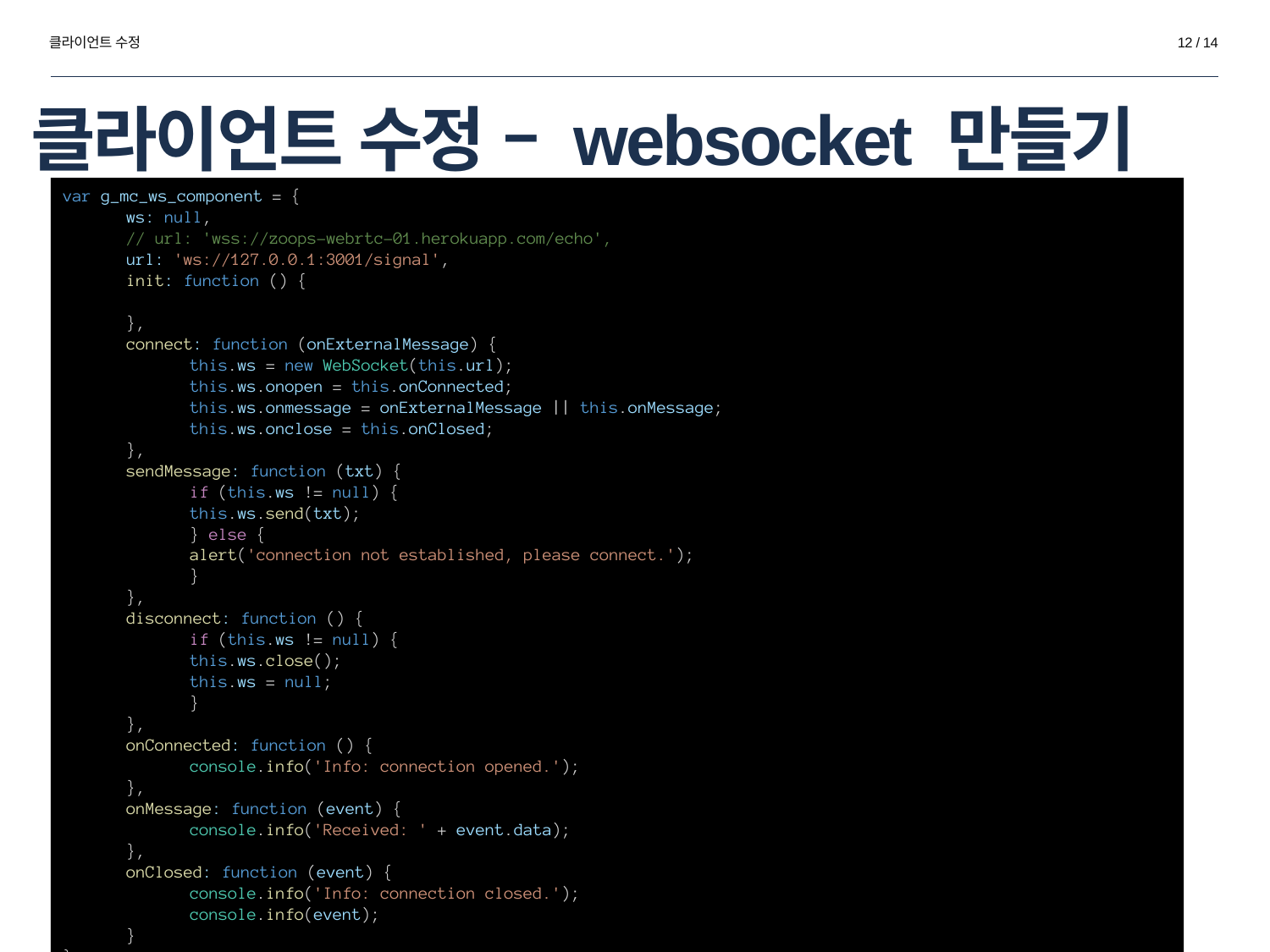

클라이언트 수정
12 / 14
# 클라이언트 수정 – websocket 만들기
var g_mc_ws_component = {
ws: null,
// url: 'wss://zoops-webrtc-01.herokuapp.com/echo',
url: 'ws://127.0.0.1:3001/signal',
init: function () {
},
connect: function (onExternalMessage) {
this.ws = new WebSocket(this.url);
this.ws.onopen = this.onConnected;
this.ws.onmessage = onExternalMessage || this.onMessage;
this.ws.onclose = this.onClosed;
},
sendMessage: function (txt) {
if (this.ws != null) {
this.ws.send(txt);
} else {
alert('connection not established, please connect.');
}
},
disconnect: function () {
if (this.ws != null) {
this.ws.close();
this.ws = null;
}
},
onConnected: function () {
console.info('Info: connection opened.');
},
onMessage: function (event) {
console.info('Received: ' + event.data);
},
onClosed: function (event) {
console.info('Info: connection closed.');
console.info(event);
}
};